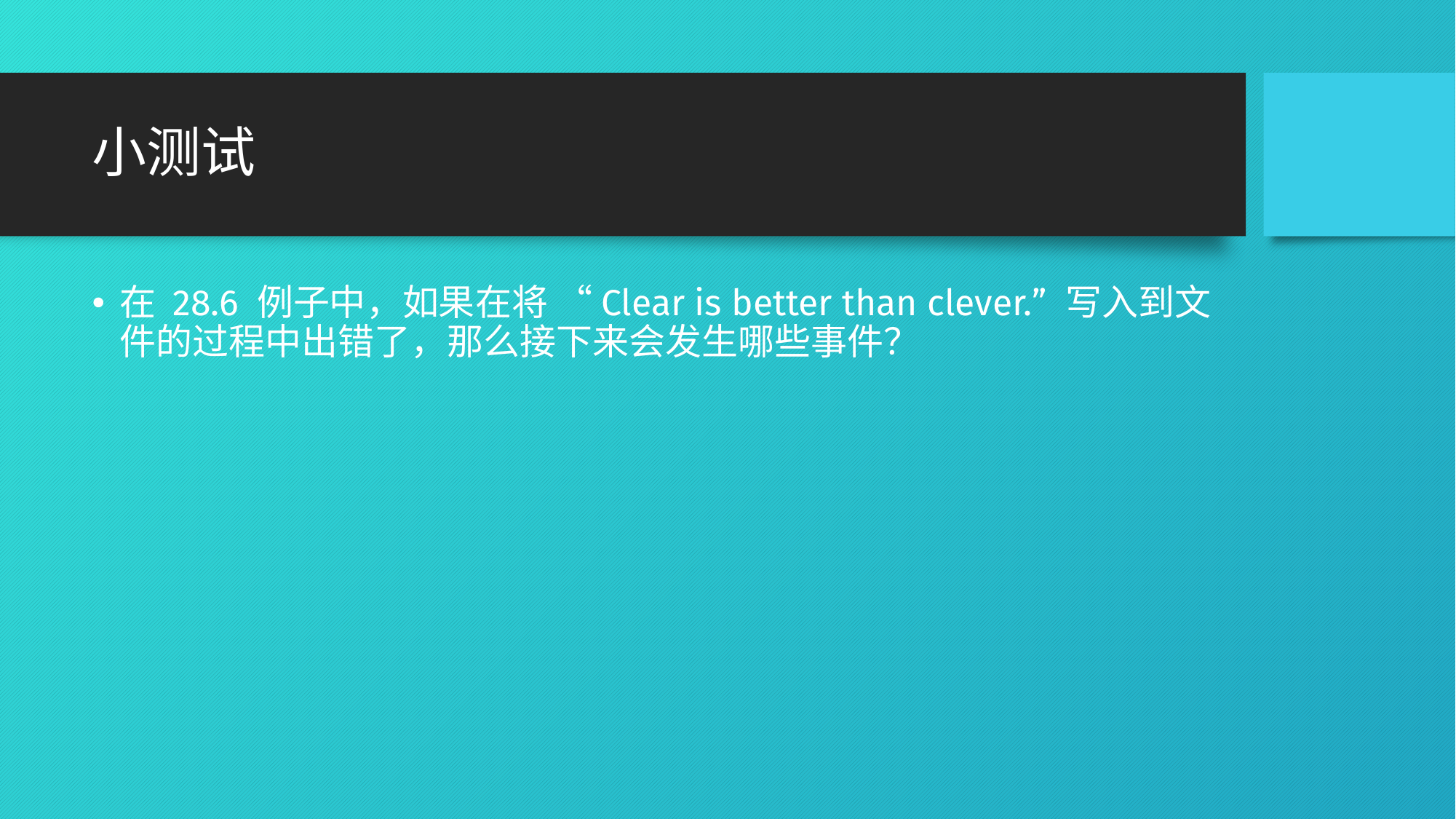

# 小测试
在 28.6 例子中，如果在将 “Clear is better than clever.” 写入到文件的过程中出错了，那么接下来会发生哪些事件？